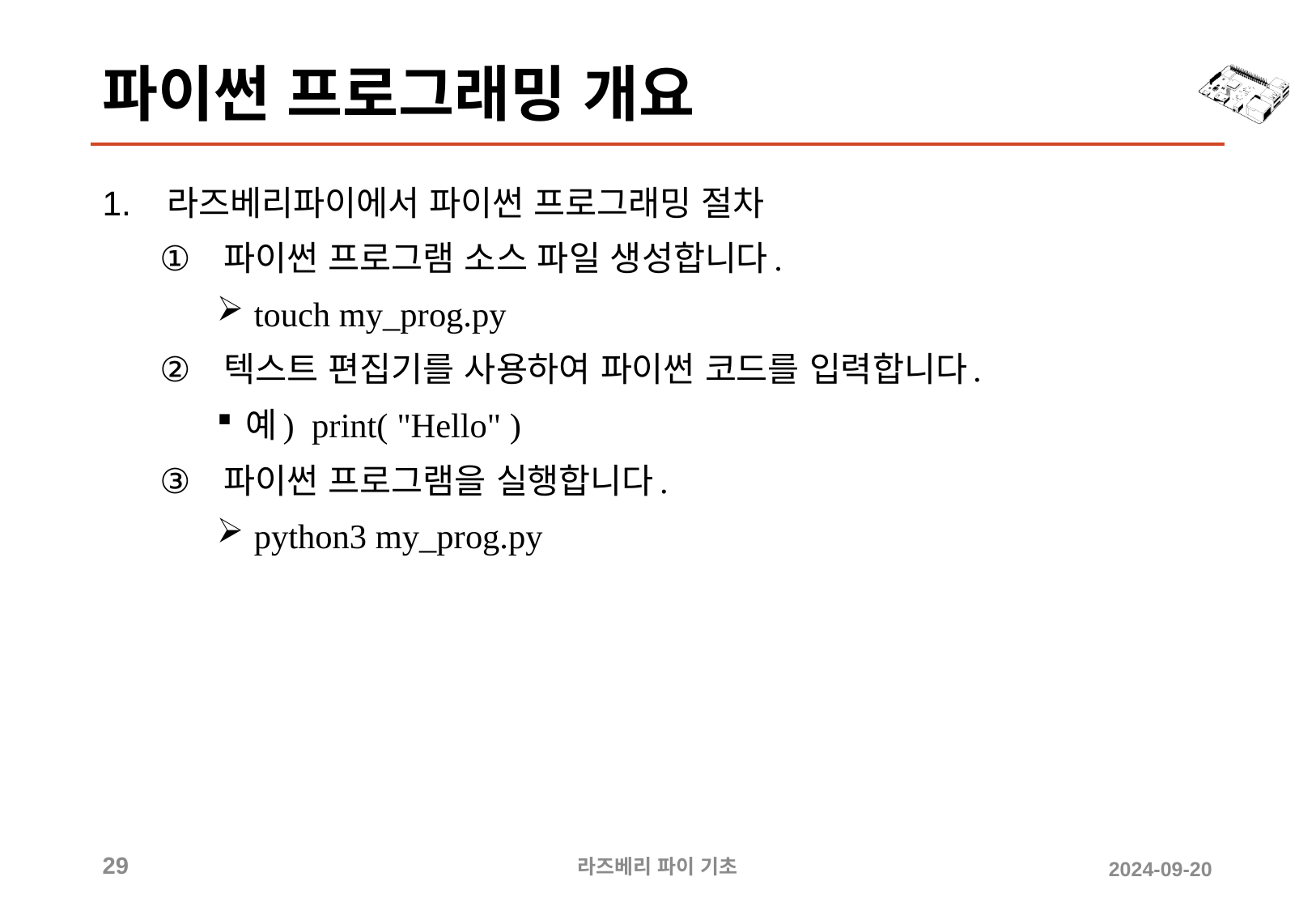

# 파이썬 프로그래밍 개요
라즈베리파이에서 파이썬 프로그래밍 절차
파이썬 프로그램 소스 파일 생성합니다.
 touch my_prog.py
텍스트 편집기를 사용하여 파이썬 코드를 입력합니다.
예)  print( "Hello" )
파이썬 프로그램을 실행합니다.
 python3 my_prog.py

29
라즈베리 파이 기초
2024-09-20